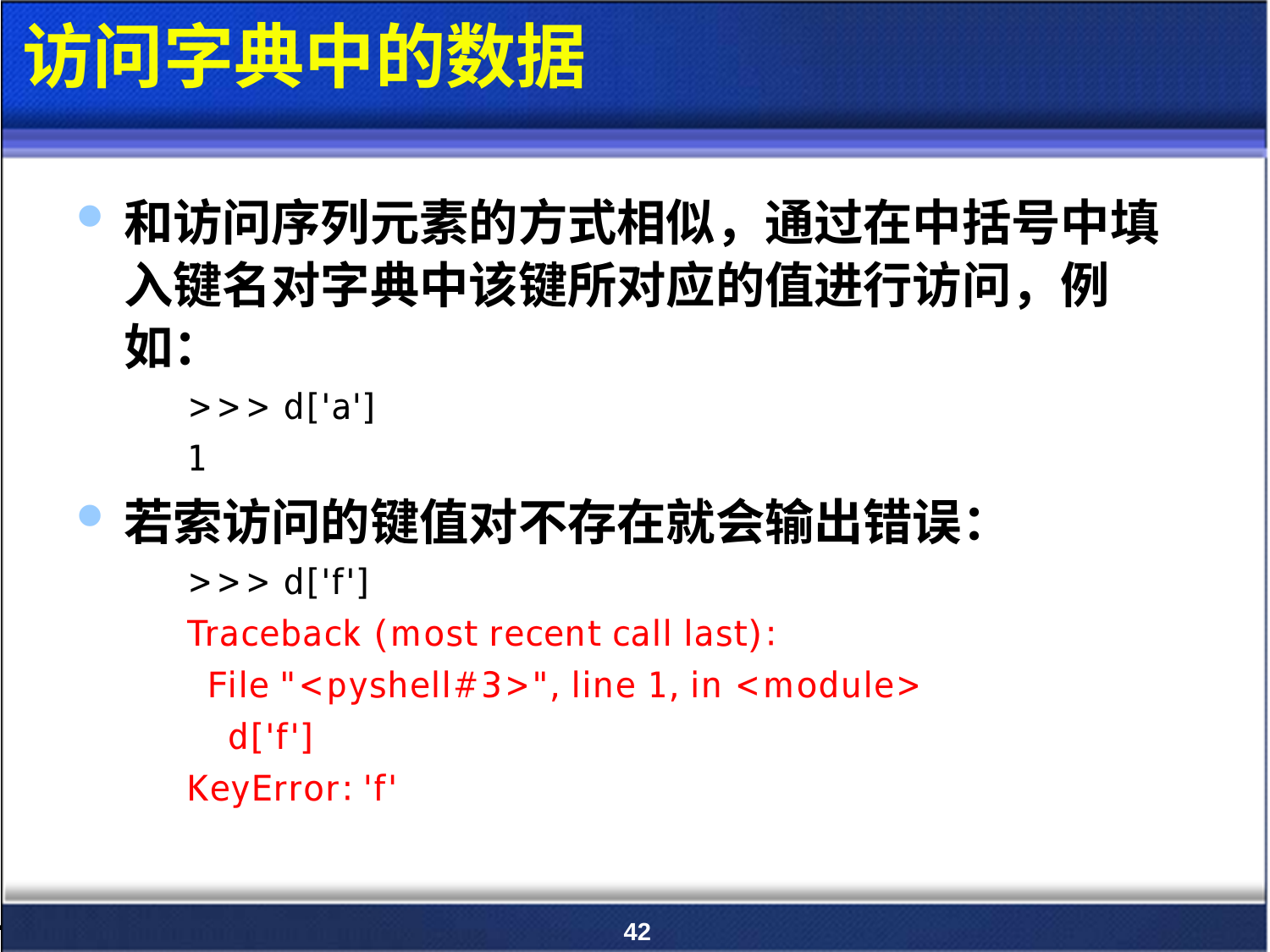

# 访问字典中的数据
和访问序列元素的方式相似，通过在中括号中填入键名对字典中该键所对应的值进行访问，例如：
>>> d['a']
1
若索访问的键值对不存在就会输出错误：
>>> d['f']
Traceback (most recent call last):
  File "<pyshell#3>", line 1, in <module>
    d['f']
KeyError: 'f'

42